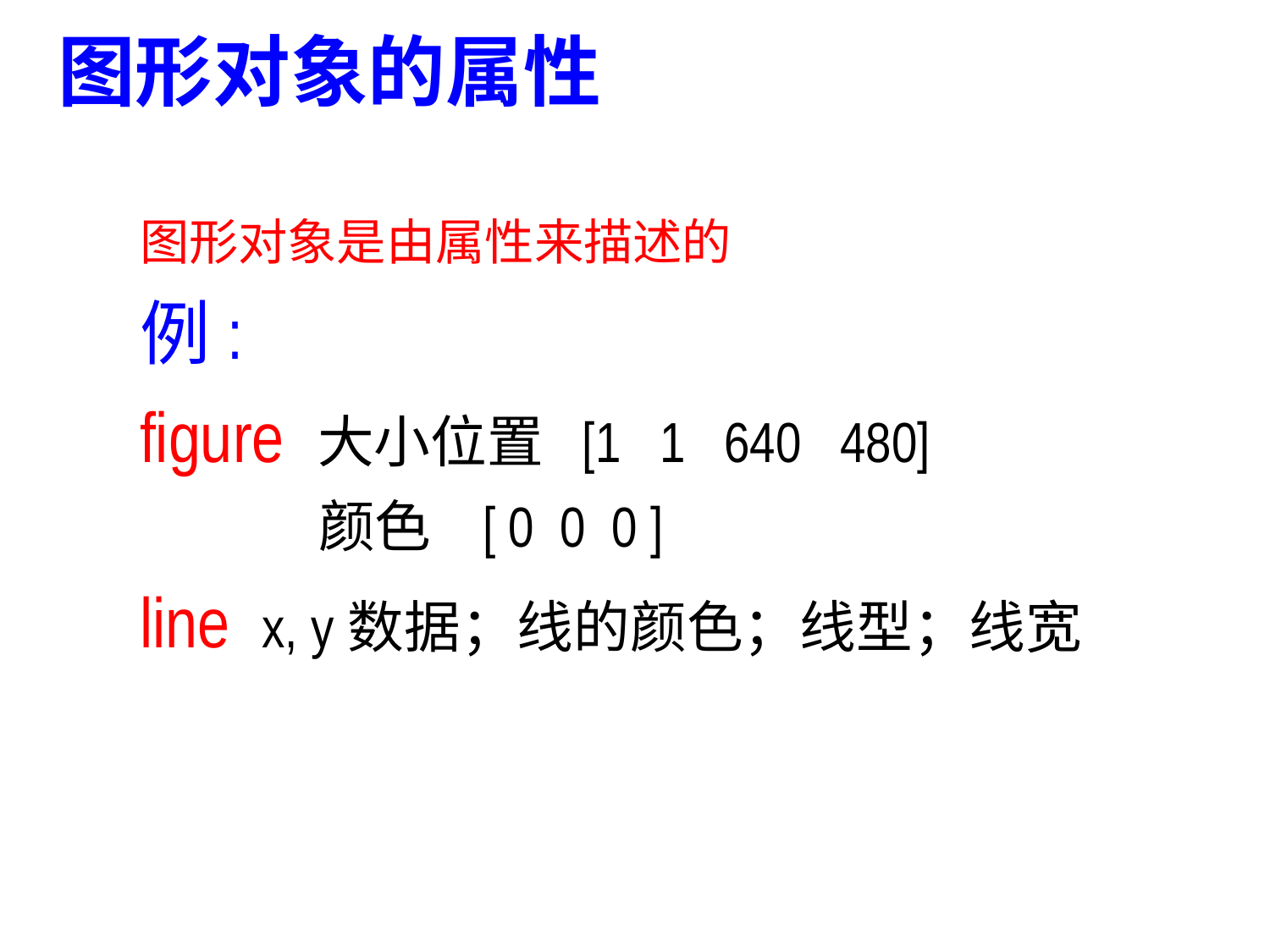

图形对象的属性
图形对象是由属性来描述的
例:
figure 大小位置  [1   1   640   480]
             颜色   [ 0  0  0 ]
line  x, y数据；线的颜色；线型；线宽